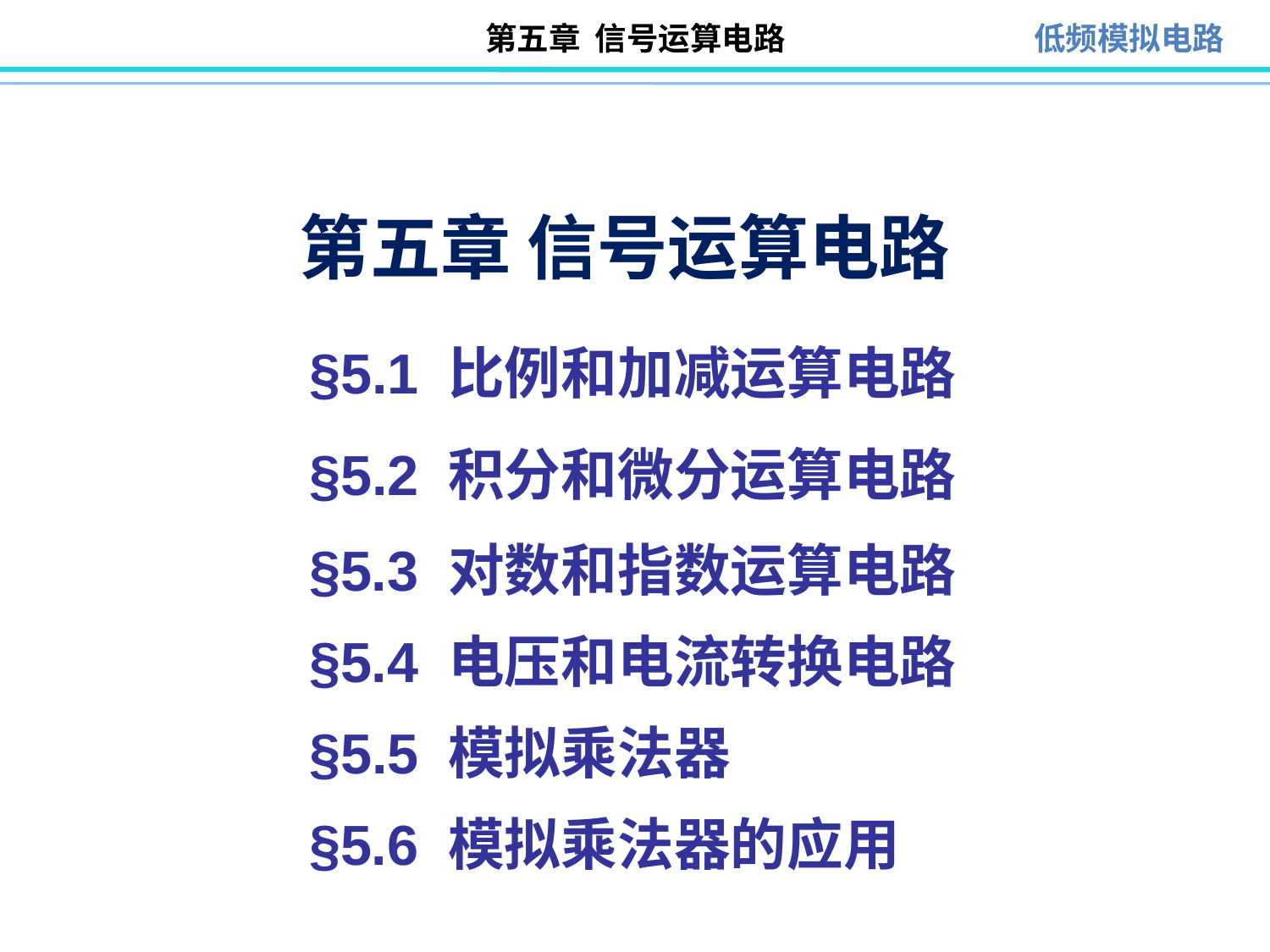

# 第五章 信号运算电路
§5.1 比例和加减运算电路
§5.2 积分和微分运算电路
§5.3 对数和指数运算电路
§5.4 电压和电流转换电路
§5.5 模拟乘法器
§5.6 模拟乘法器的应用
1